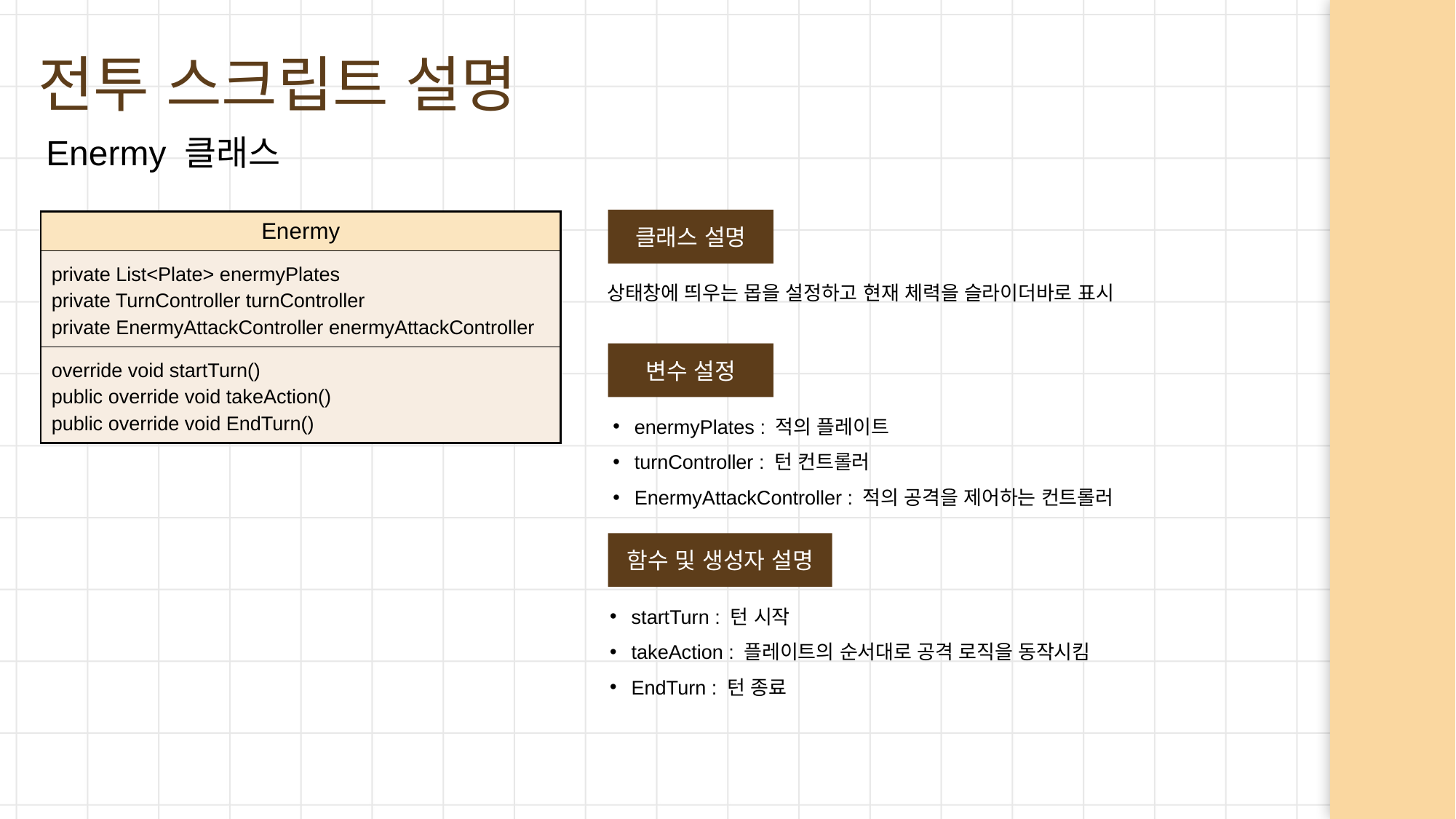

전투 스크립트 설명
Enermy 클래스
클래스 설명
상태창에 띄우는 몹을 설정하고 현재 체력을 슬라이더바로 표시
| Enermy |
| --- |
| private List<Plate> enermyPlates private TurnController turnController private EnermyAttackController enermyAttackController |
| override void startTurn() public override void takeAction() public override void EndTurn() |
변수 설정
enermyPlates : 적의 플레이트
turnController : 턴 컨트롤러
EnermyAttackController : 적의 공격을 제어하는 컨트롤러
함수 및 생성자 설명
startTurn : 턴 시작
takeAction : 플레이트의 순서대로 공격 로직을 동작시킴
EndTurn : 턴 종료